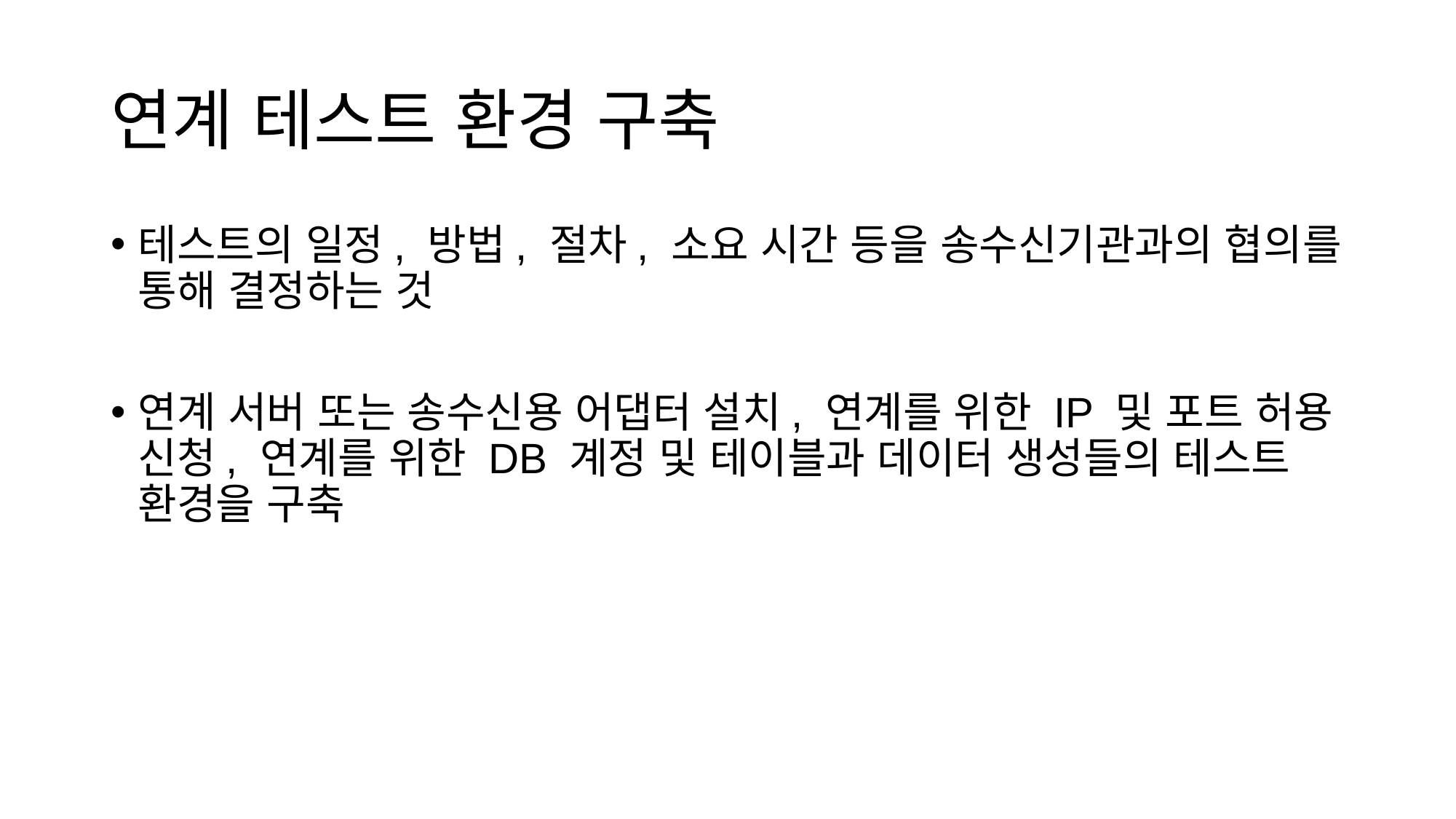

# 연계 테스트 환경 구축
테스트의 일정, 방법, 절차, 소요 시간 등을 송수신기관과의 협의를 통해 결정하는 것

연계 서버 또는 송수신용 어댑터 설치, 연계를 위한 IP 및 포트 허용 신청, 연계를 위한 DB 계정 및 테이블과 데이터 생성들의 테스트 환경을 구축